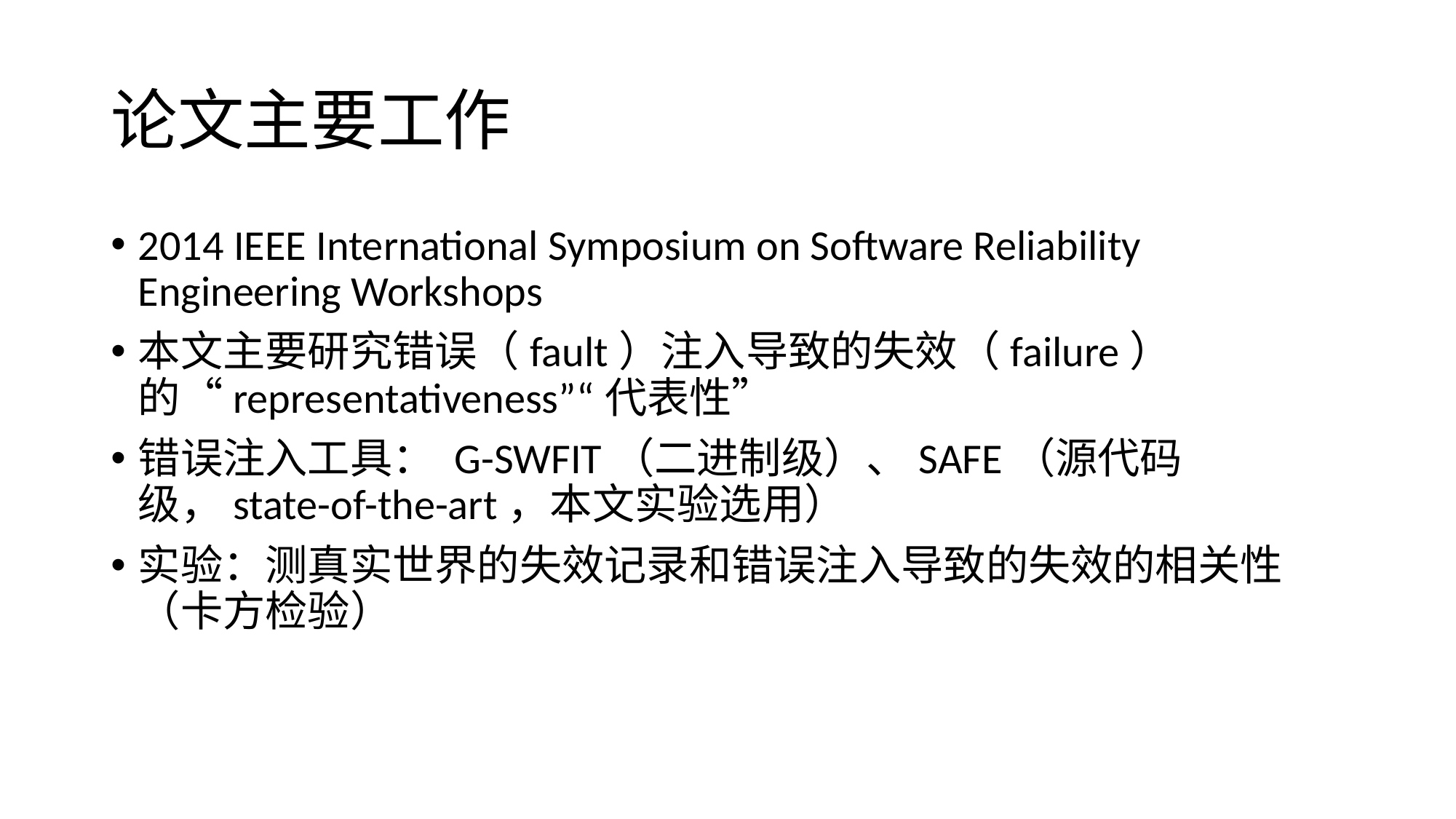

# 论文主要工作
2014 IEEE International Symposium on Software Reliability Engineering Workshops
本文主要研究错误（fault）注入导致的失效（failure）的“representativeness”“代表性”
错误注入工具： G-SWFIT（二进制级）、SAFE（源代码级，state-of-the-art，本文实验选用）
实验：测真实世界的失效记录和错误注入导致的失效的相关性（卡方检验）